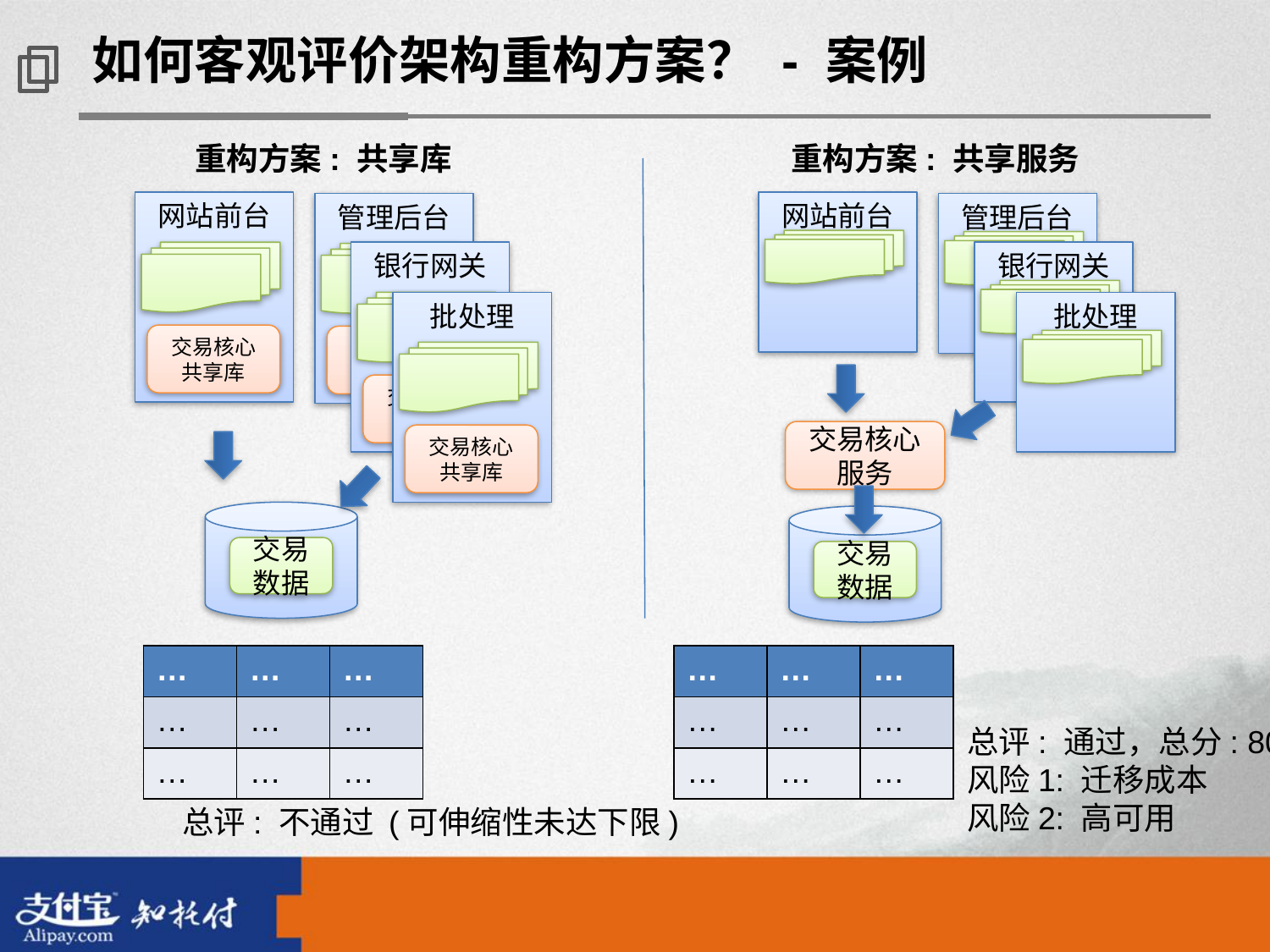

如何客观评价架构重构方案？ - 案例
重构方案: 共享库
重构方案: 共享服务
网站前台

交易核心共享库
网站前台

管理后台

交易核心共享库
管理后台

银行网关

交易核心共享库
银行网关

批处理

交易核心共享库
批处理

交易核心服务

交易数据
交易数据
| … | … | … |
| --- | --- | --- |
| … | … | … |
| … | … | … |
| … | … | … |
| --- | --- | --- |
| … | … | … |
| … | … | … |
总评: 通过，总分: 80
风险1: 迁移成本
风险2: 高可用
总评: 不通过 (可伸缩性未达下限)